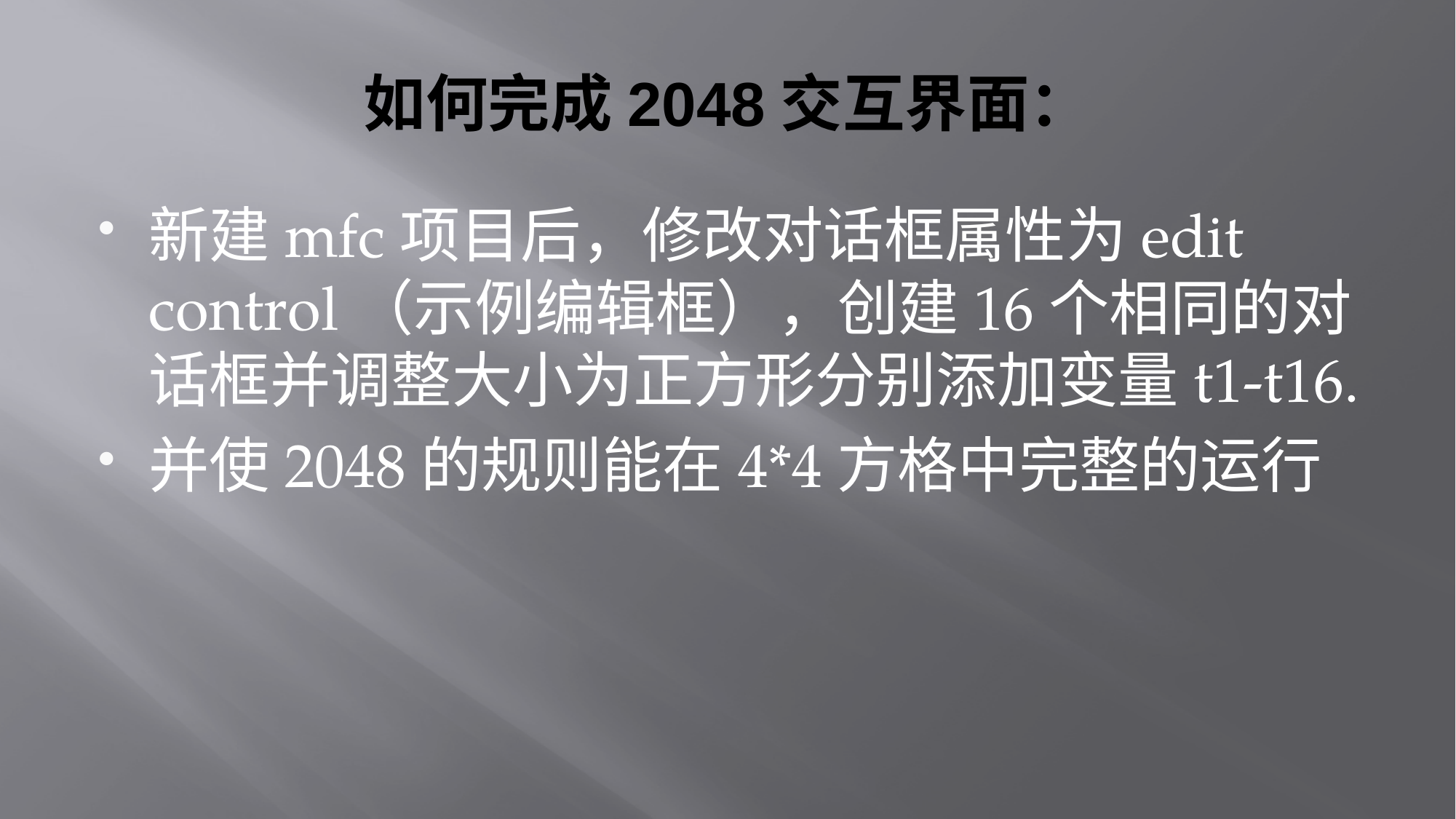

# 如何完成2048交互界面：
新建mfc项目后，修改对话框属性为edit control（示例编辑框），创建16个相同的对话框并调整大小为正方形分别添加变量t1-t16.
并使2048的规则能在4*4方格中完整的运行